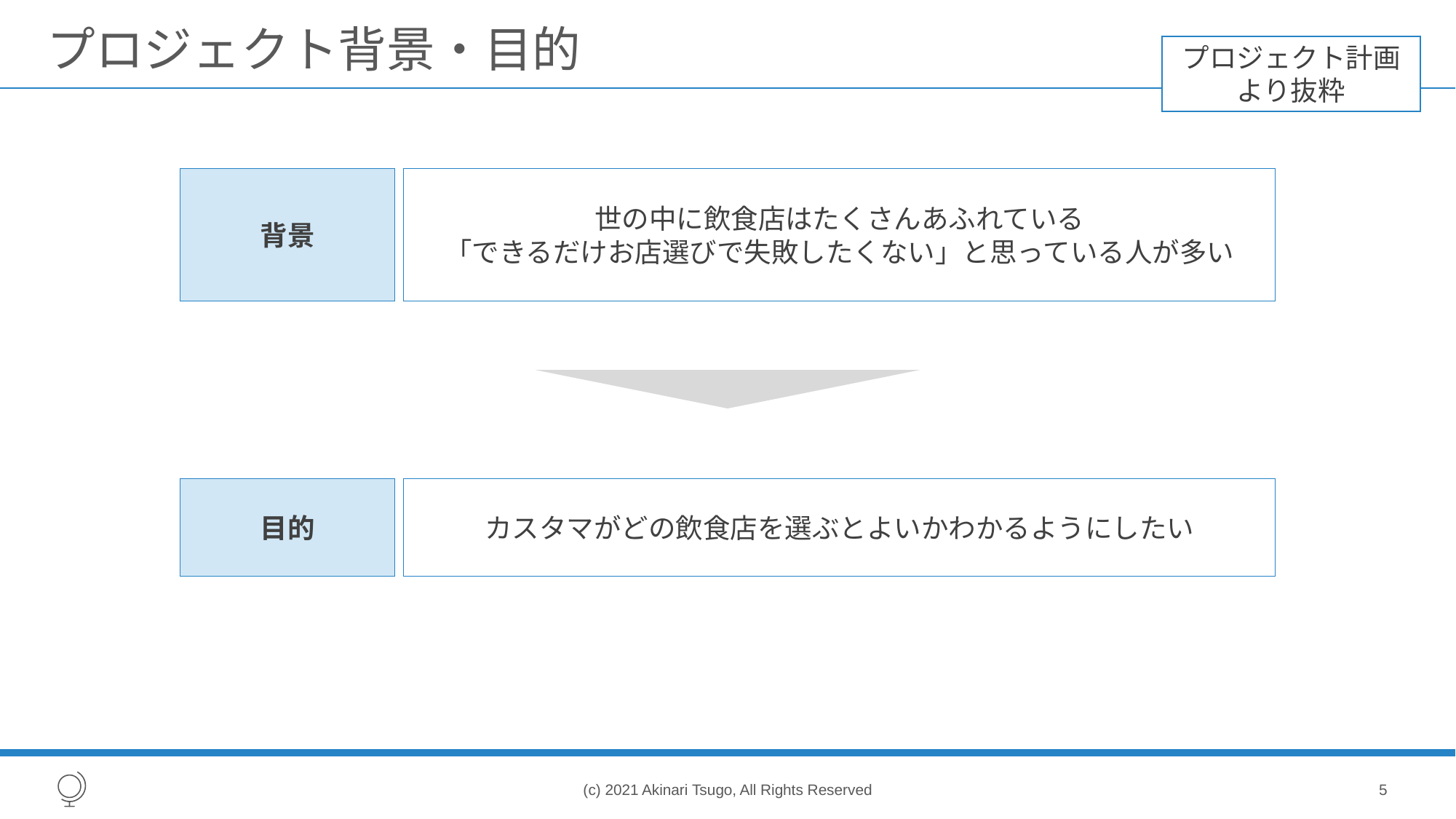

# プロジェクト背景・目的
プロジェクト計画より抜粋
背景
世の中に飲食店はたくさんあふれている
「できるだけお店選びで失敗したくない」と思っている人が多い

目的
カスタマがどの飲食店を選ぶとよいかわかるようにしたい